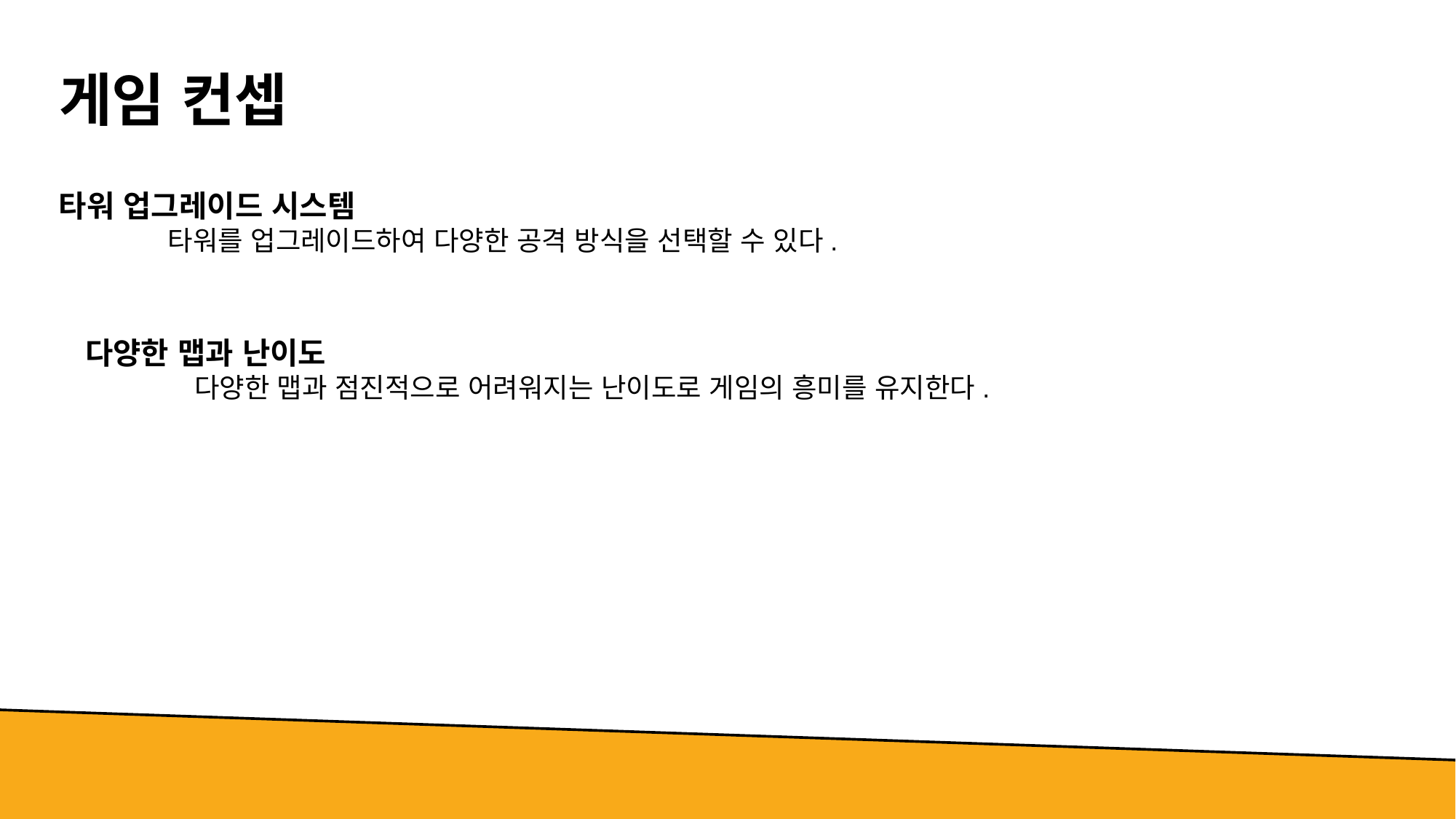

# 게임 컨셉
타워 업그레이드 시스템
	타워를 업그레이드하여 다양한 공격 방식을 선택할 수 있다.
다양한 맵과 난이도
	다양한 맵과 점진적으로 어려워지는 난이도로 게임의 흥미를 유지한다.